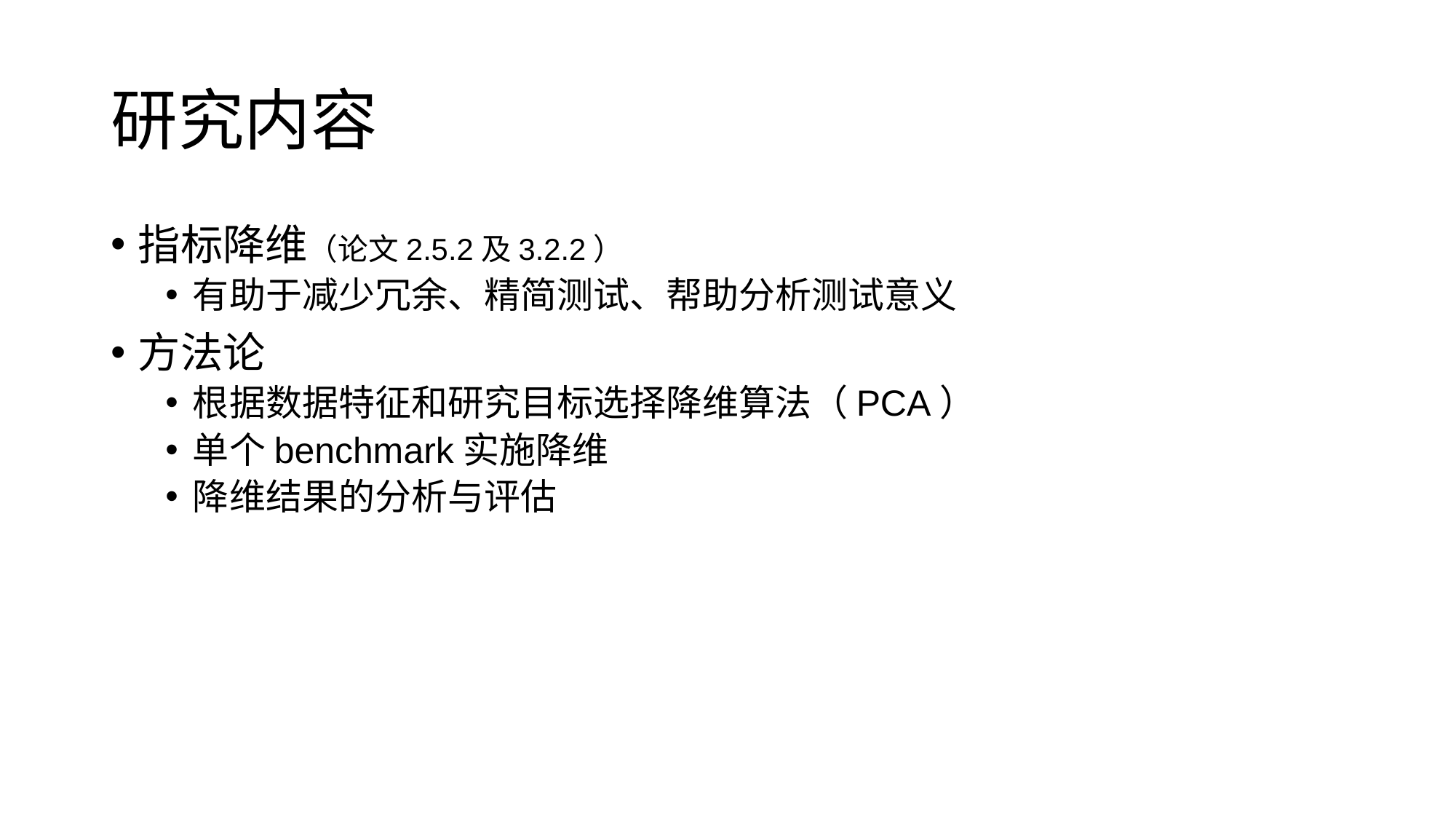

# 研究内容
指标降维（论文2.5.2及3.2.2）
有助于减少冗余、精简测试、帮助分析测试意义
方法论
根据数据特征和研究目标选择降维算法（PCA）
单个benchmark实施降维
降维结果的分析与评估